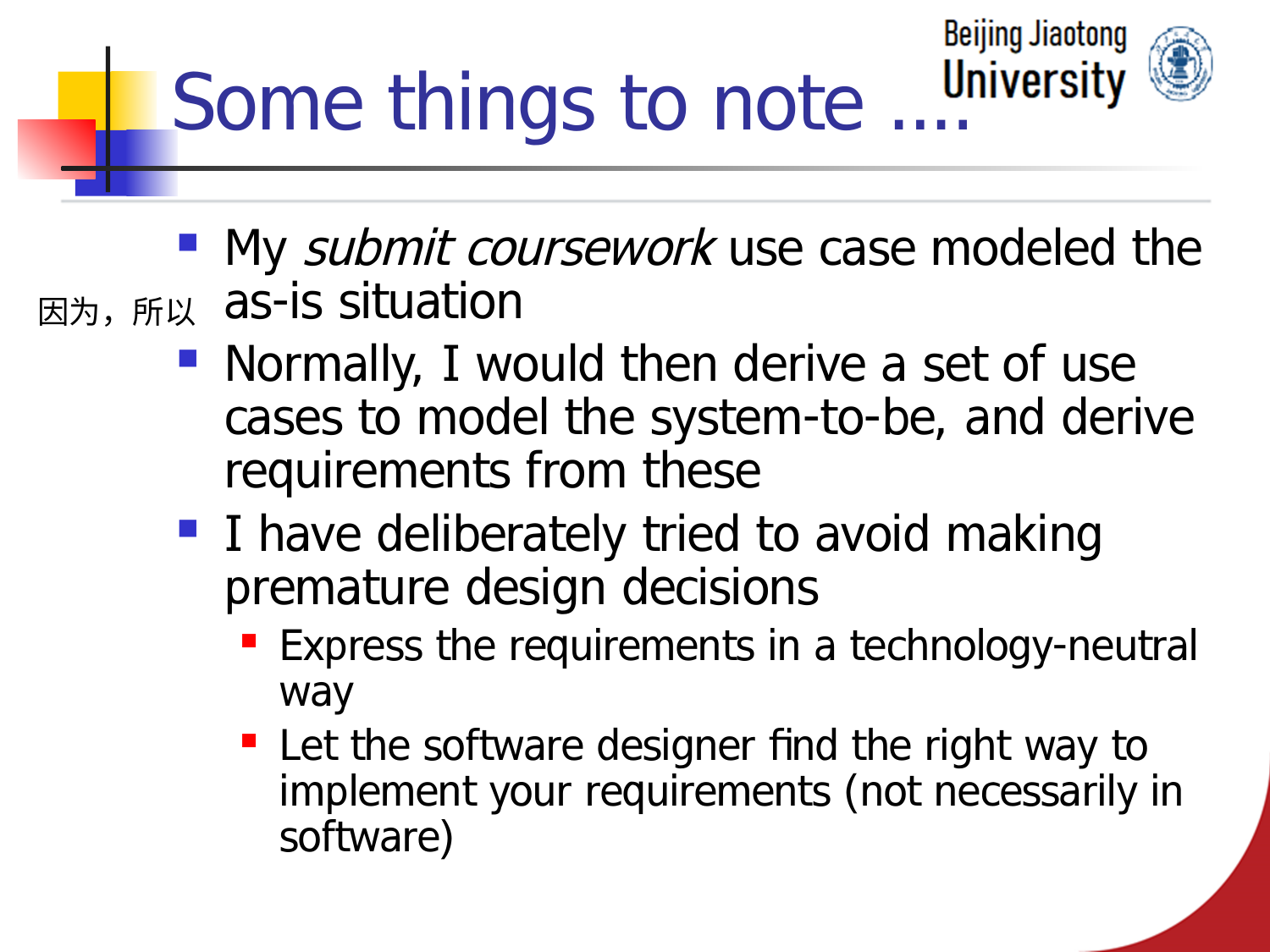

# Some things to note ….
My submit coursework use case modeled the as-is situation
Normally, I would then derive a set of use cases to model the system-to-be, and derive requirements from these
I have deliberately tried to avoid making premature design decisions
Express the requirements in a technology-neutral way
Let the software designer find the right way to implement your requirements (not necessarily in software)
因为，所以